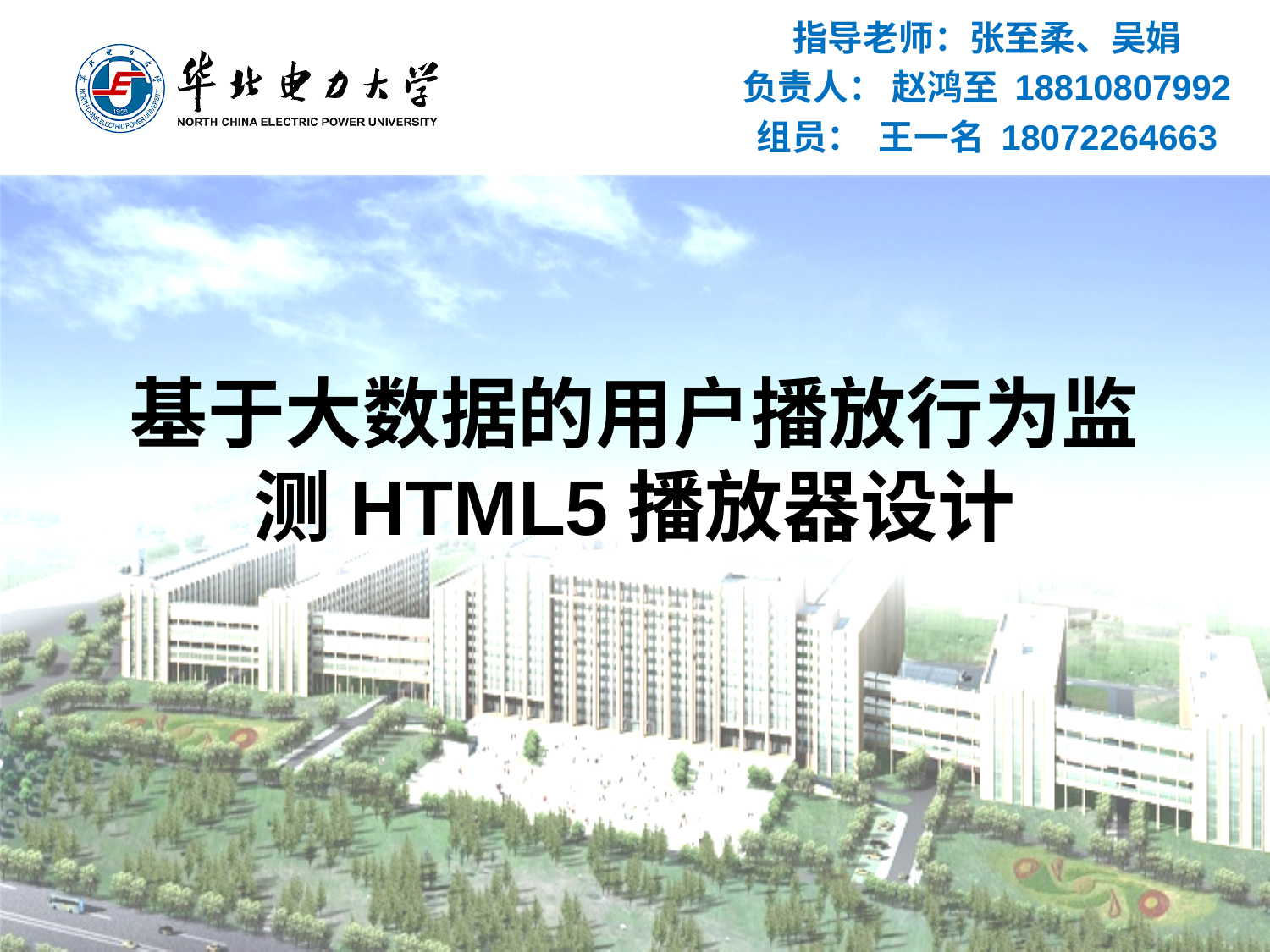

指导老师：张至柔、吴娟
负责人： 赵鸿至 18810807992
组员：  王一名 18072264663
# 基于大数据的用户播放行为监测HTML5播放器设计
1